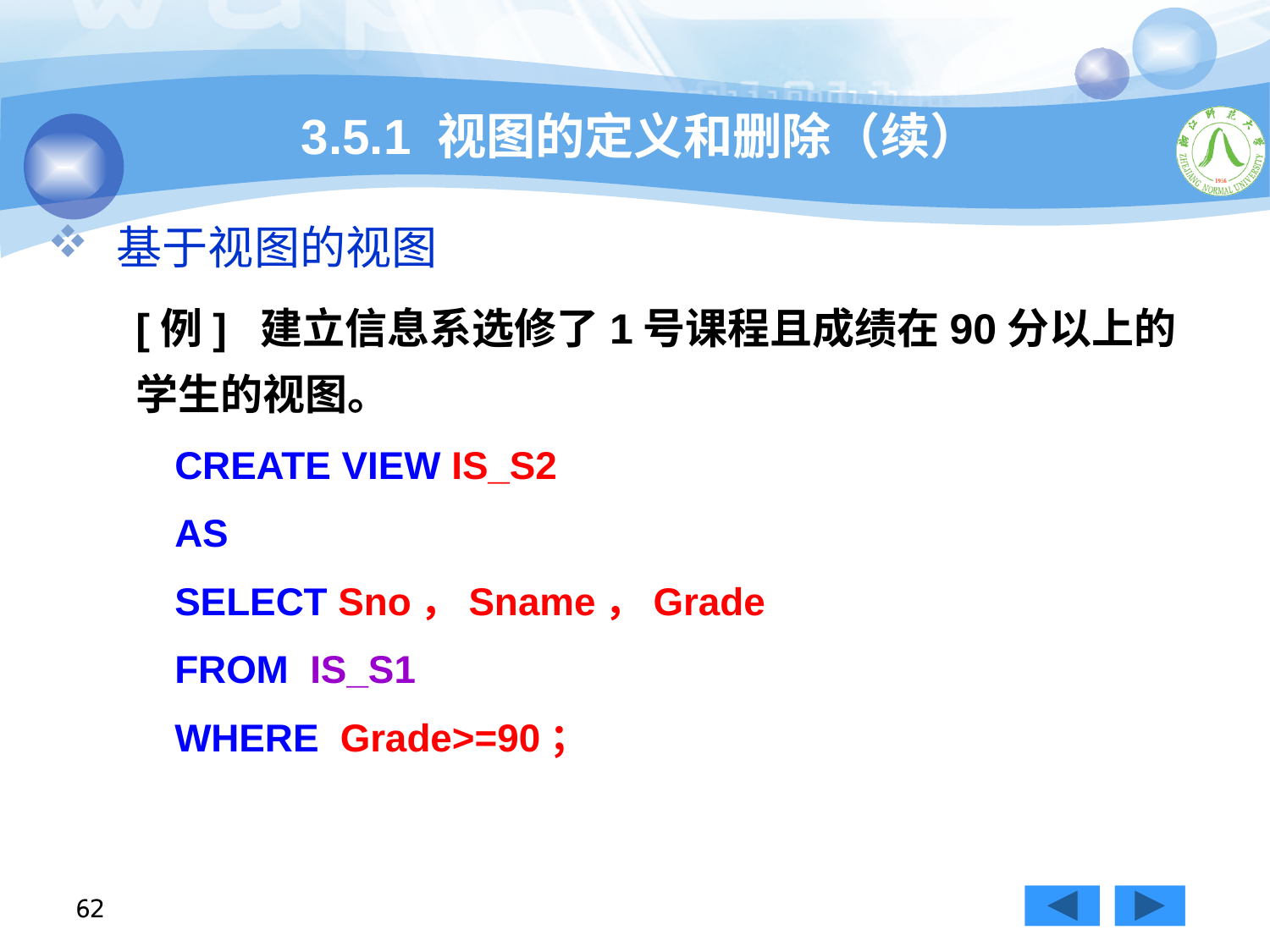

# 3.5.1 视图的定义和删除（续）
 基于视图的视图
	[例]  建立信息系选修了1号课程且成绩在90分以上的学生的视图。
        CREATE VIEW IS_S2
        AS
        SELECT Sno，Sname，Grade
        FROM  IS_S1
        WHERE  Grade>=90；
62